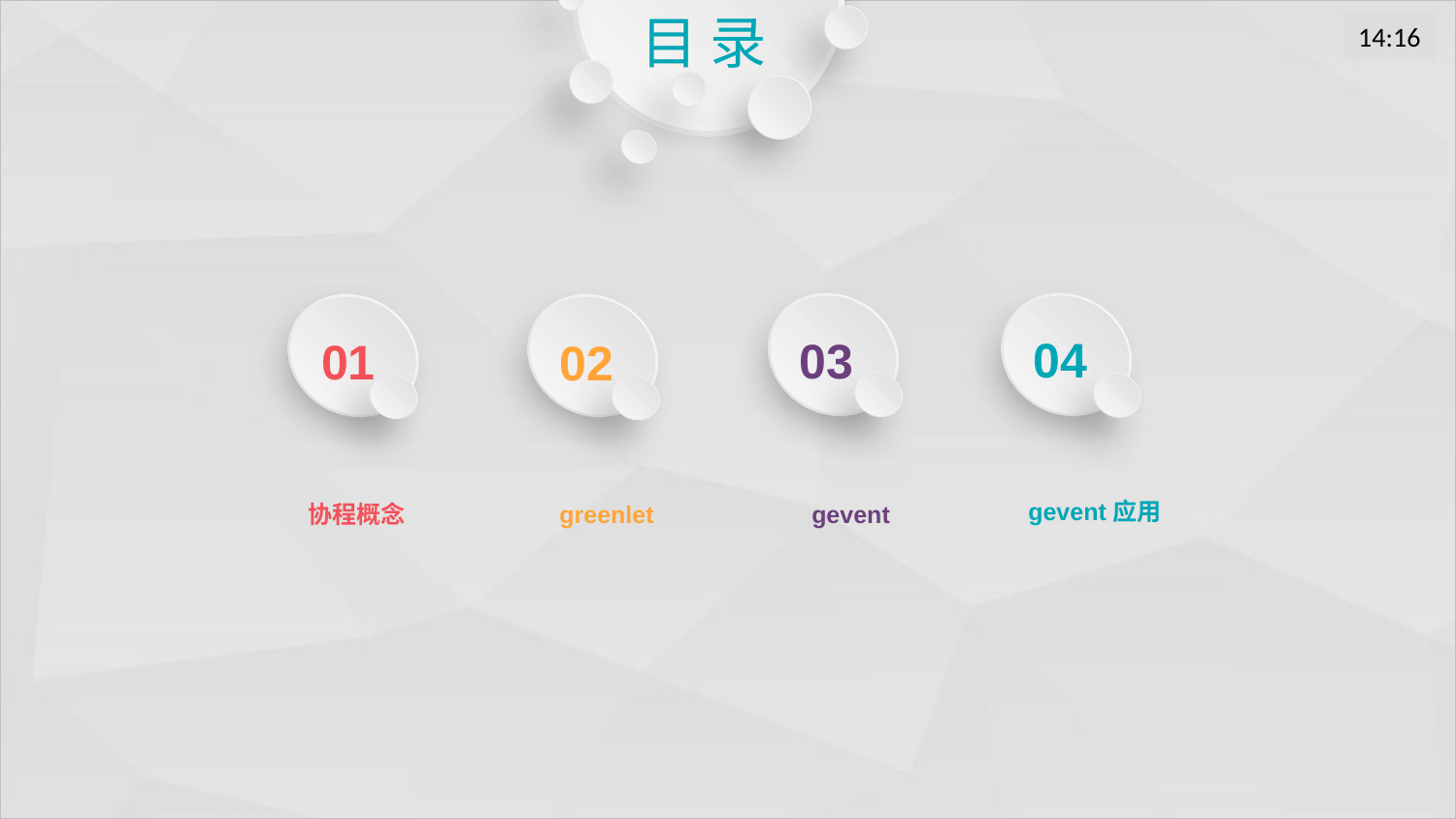

目 录

03

04

01

02

gevent应用

greenlet

协程概念

gevent